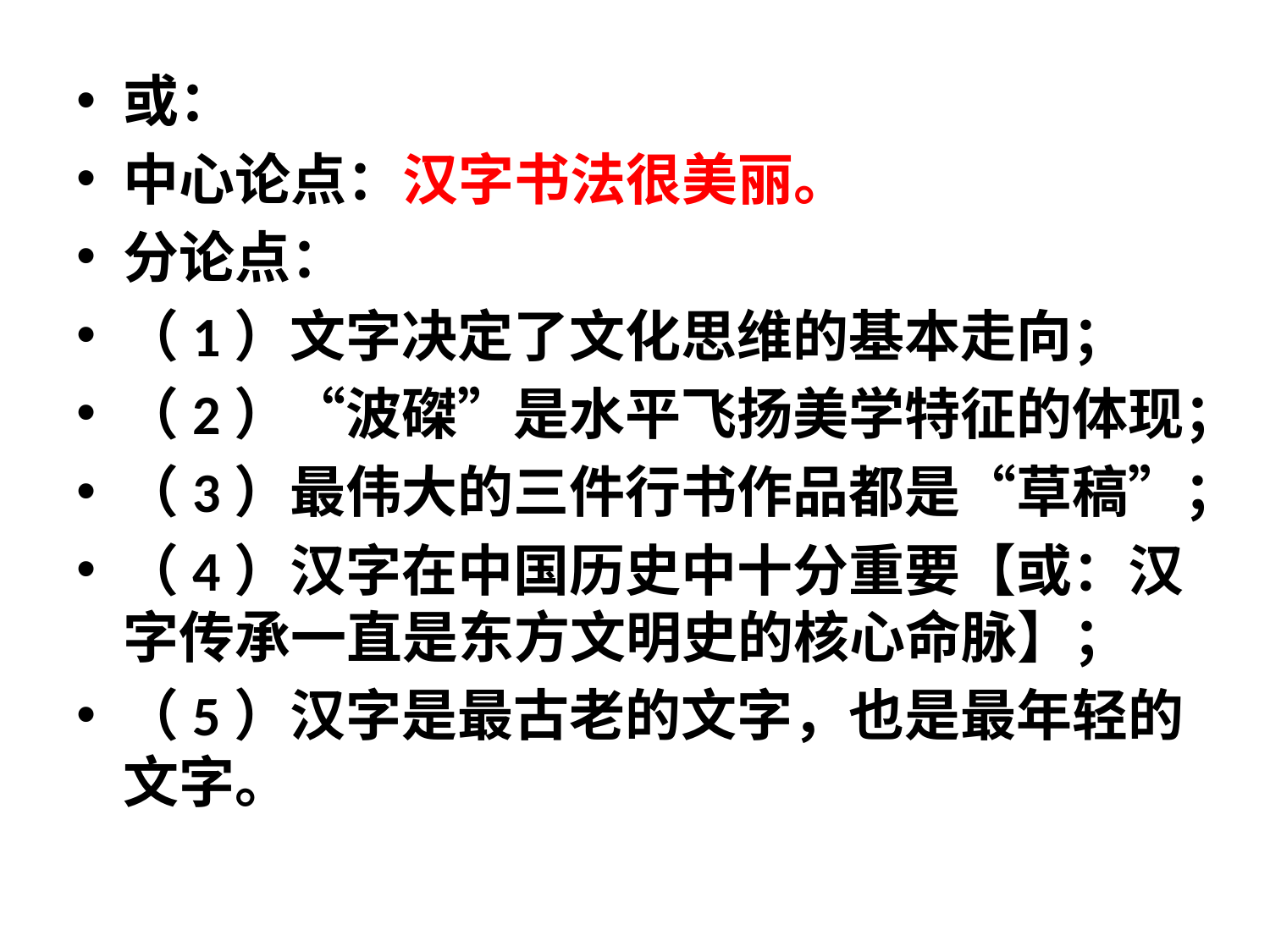

或：
中心论点：汉字书法很美丽。
分论点：
（1）文字决定了文化思维的基本走向；
（2）“波磔”是水平飞扬美学特征的体现；
（3）最伟大的三件行书作品都是“草稿”；
（4）汉字在中国历史中十分重要【或：汉字传承一直是东方文明史的核心命脉】；
（5）汉字是最古老的文字，也是最年轻的文字。